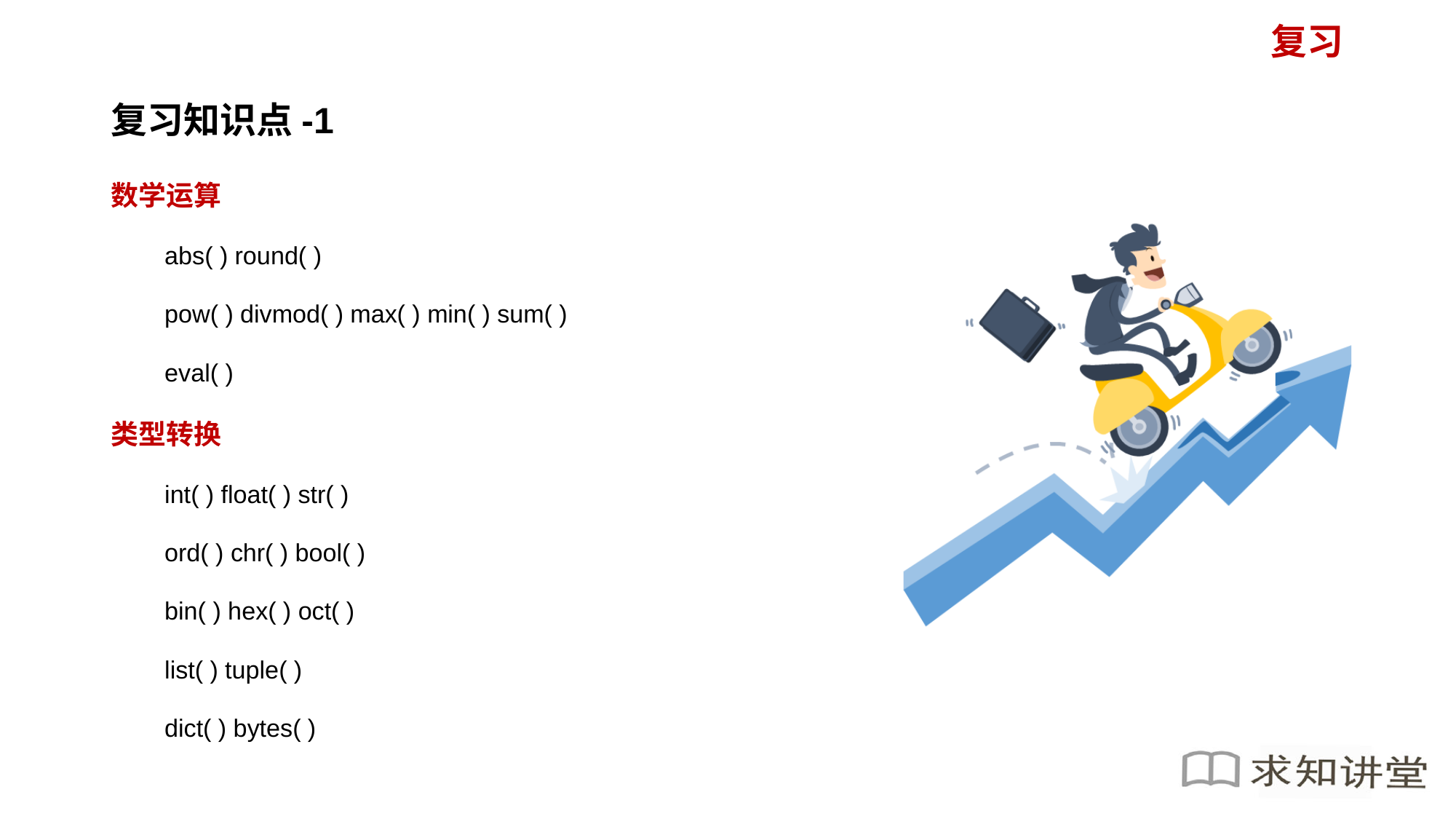

复习知识点-1
数学运算
abs( ) round( )
pow( ) divmod( ) max( ) min( ) sum( )
eval( )
类型转换
int( ) float( ) str( )
ord( ) chr( ) bool( )
bin( ) hex( ) oct( )
list( ) tuple( )
dict( ) bytes( )